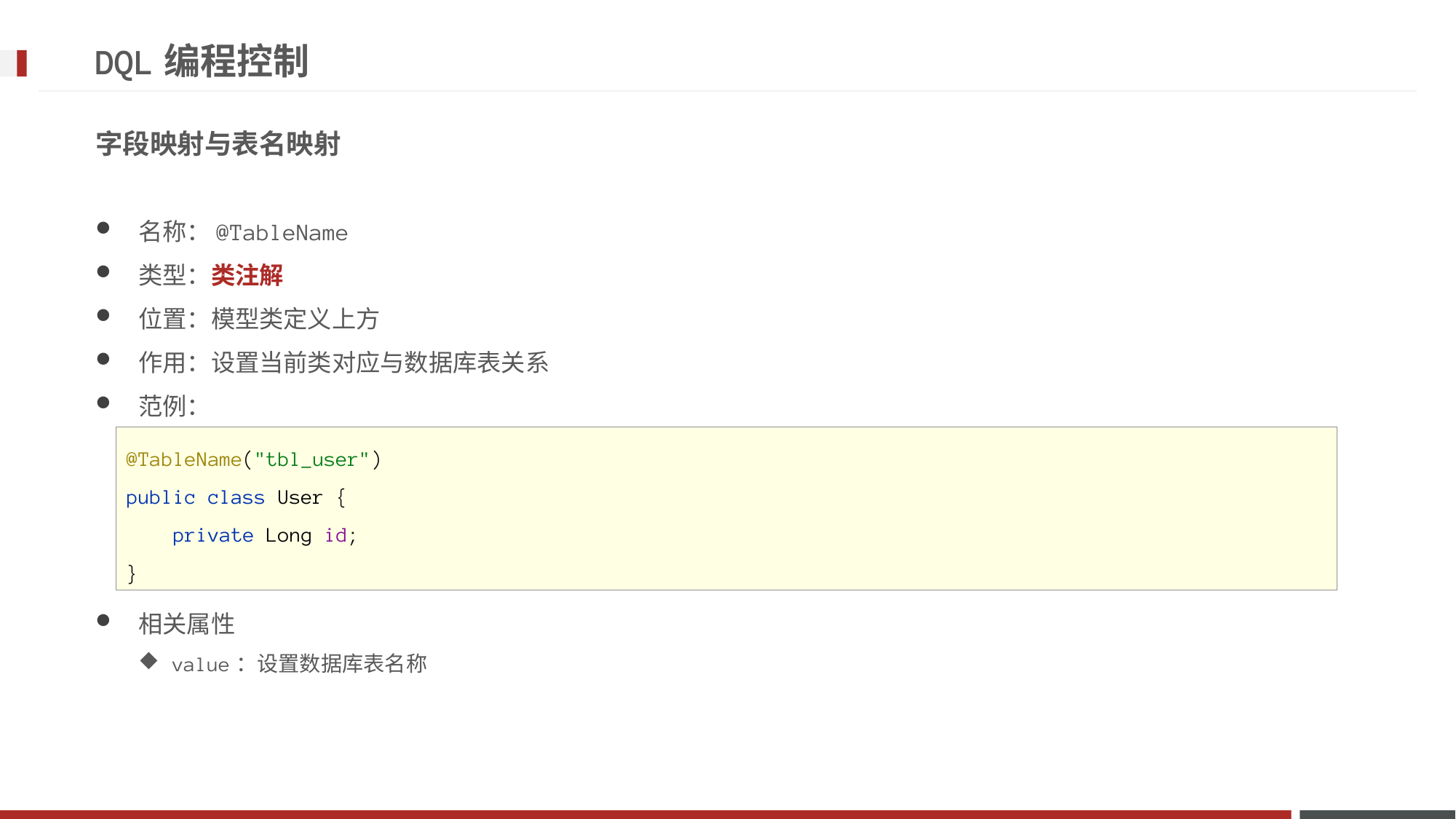

# DQL编程控制
字段映射与表名映射
名称：@TableName
类型：类注解
位置：模型类定义上方
作用：设置当前类对应与数据库表关系
范例：

相关属性
value：设置数据库表名称
@TableName("tbl_user")
public class User {
    private Long id;
}